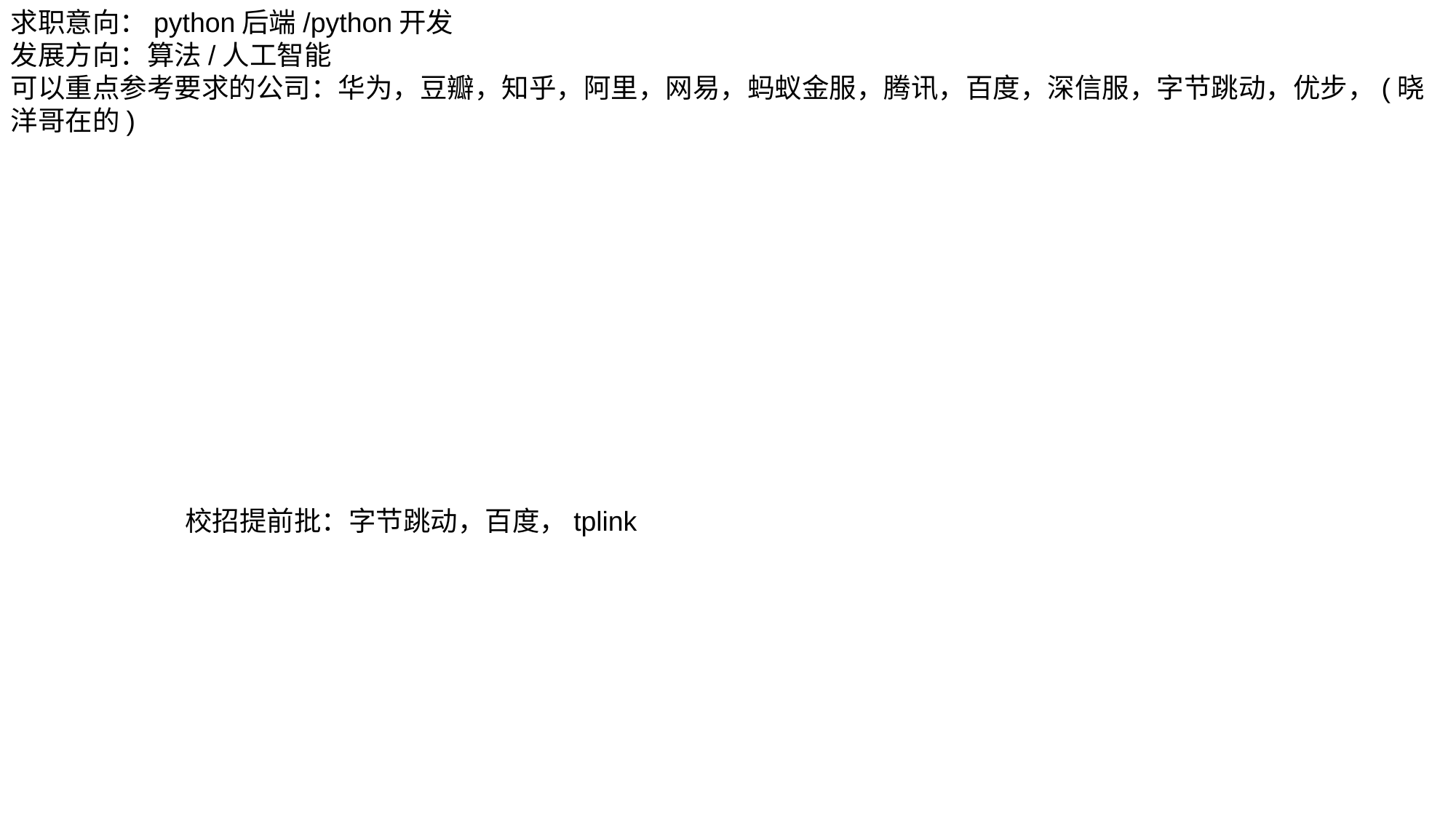

求职意向：python后端/python开发
发展方向：算法/人工智能
可以重点参考要求的公司：华为，豆瓣，知乎，阿里，网易，蚂蚁金服，腾讯，百度，深信服，字节跳动，优步，(晓洋哥在的)
校招提前批：字节跳动，百度，tplink